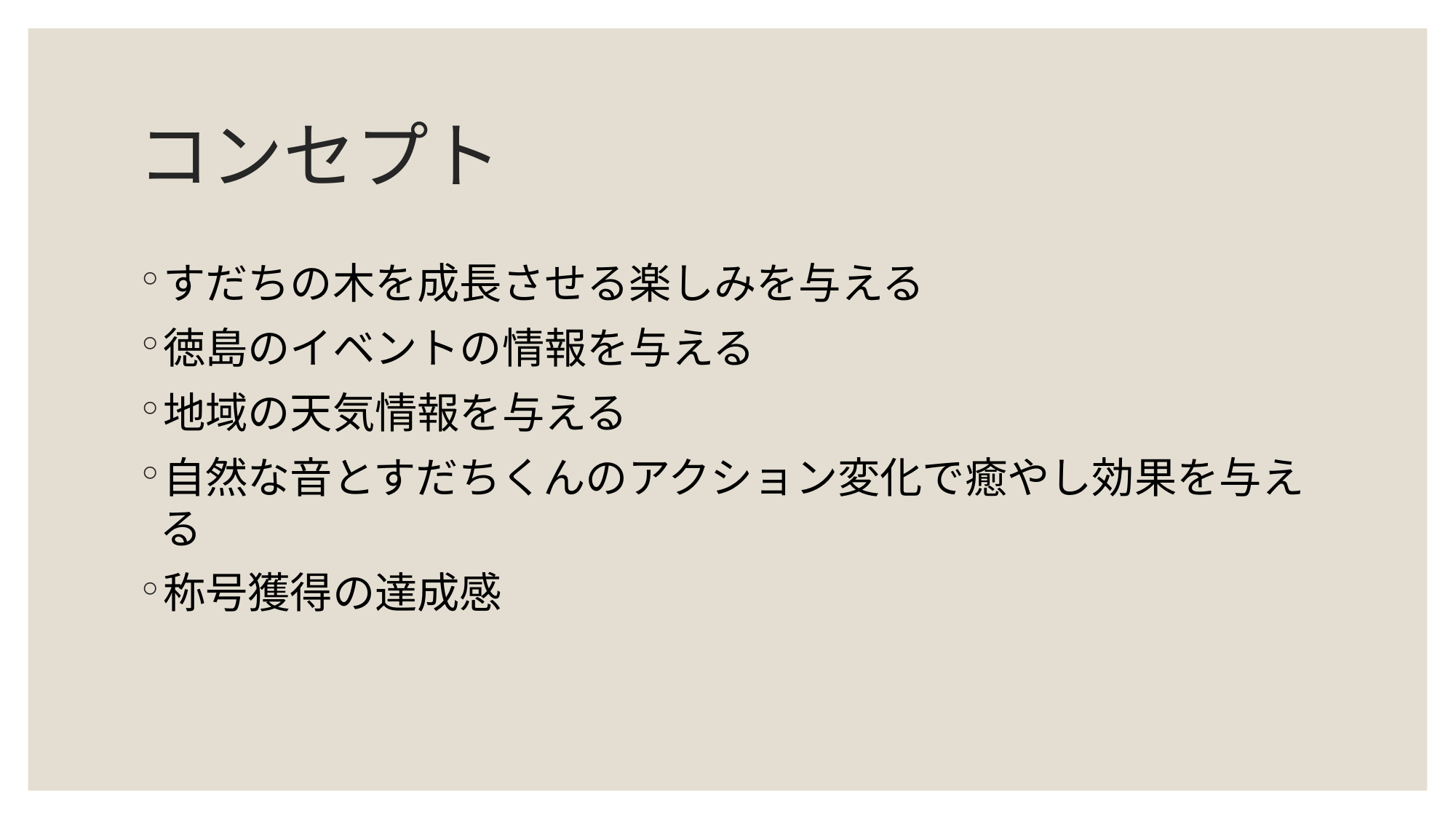

# コンセプト
すだちの木を成長させる楽しみを与える
徳島のイベントの情報を与える
地域の天気情報を与える
自然な音とすだちくんのアクション変化で癒やし効果を与える
称号獲得の達成感